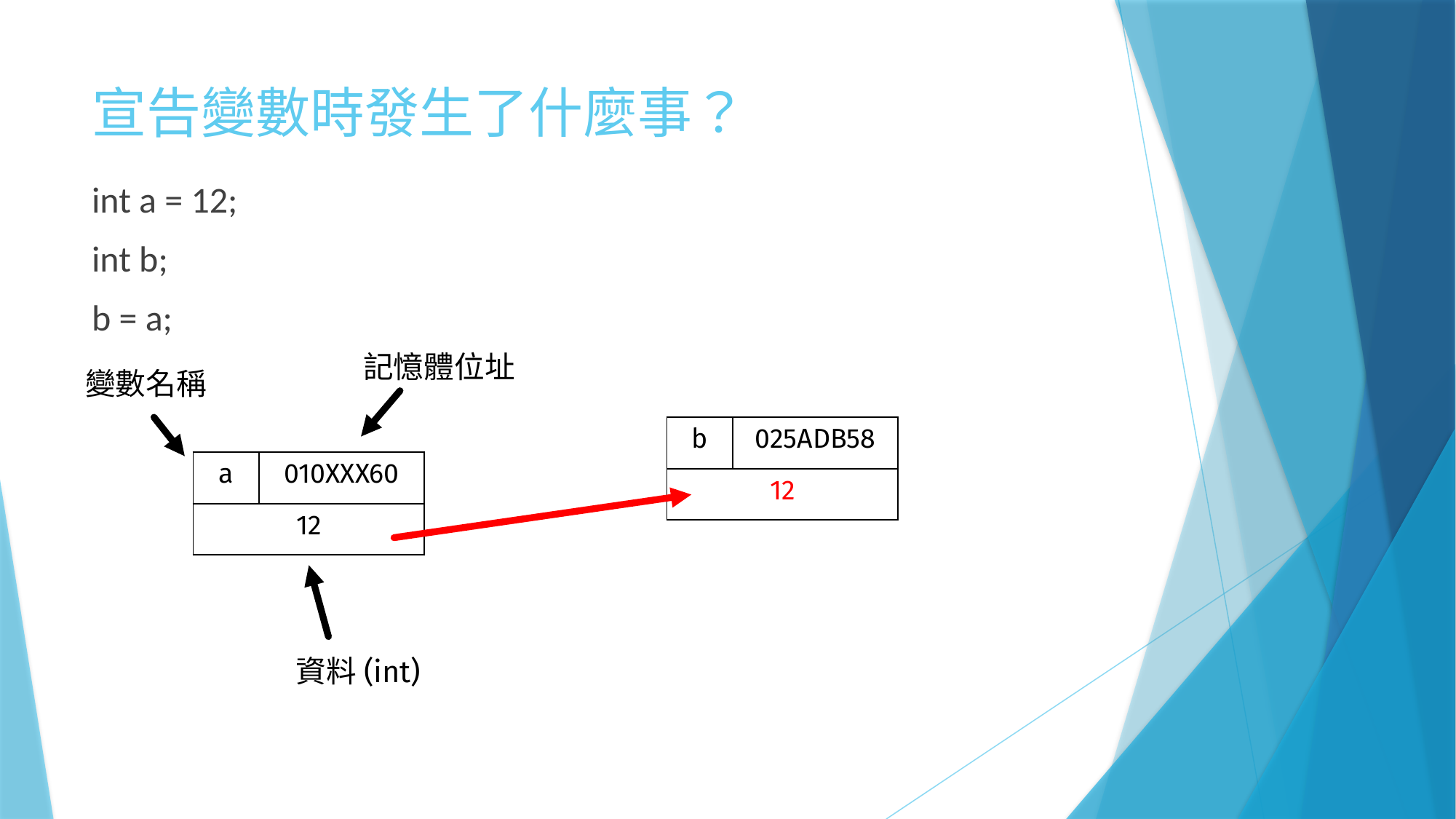

# 宣告變數時發生了什麼事？
int a = 12;
int b;
b = a;

記憶體位址
變數名稱
| b | 025ADB58 |
| --- | --- |
| 12 |  |
| a | 010XXX60 |
| --- | --- |
| 12 |  |
資料(int)